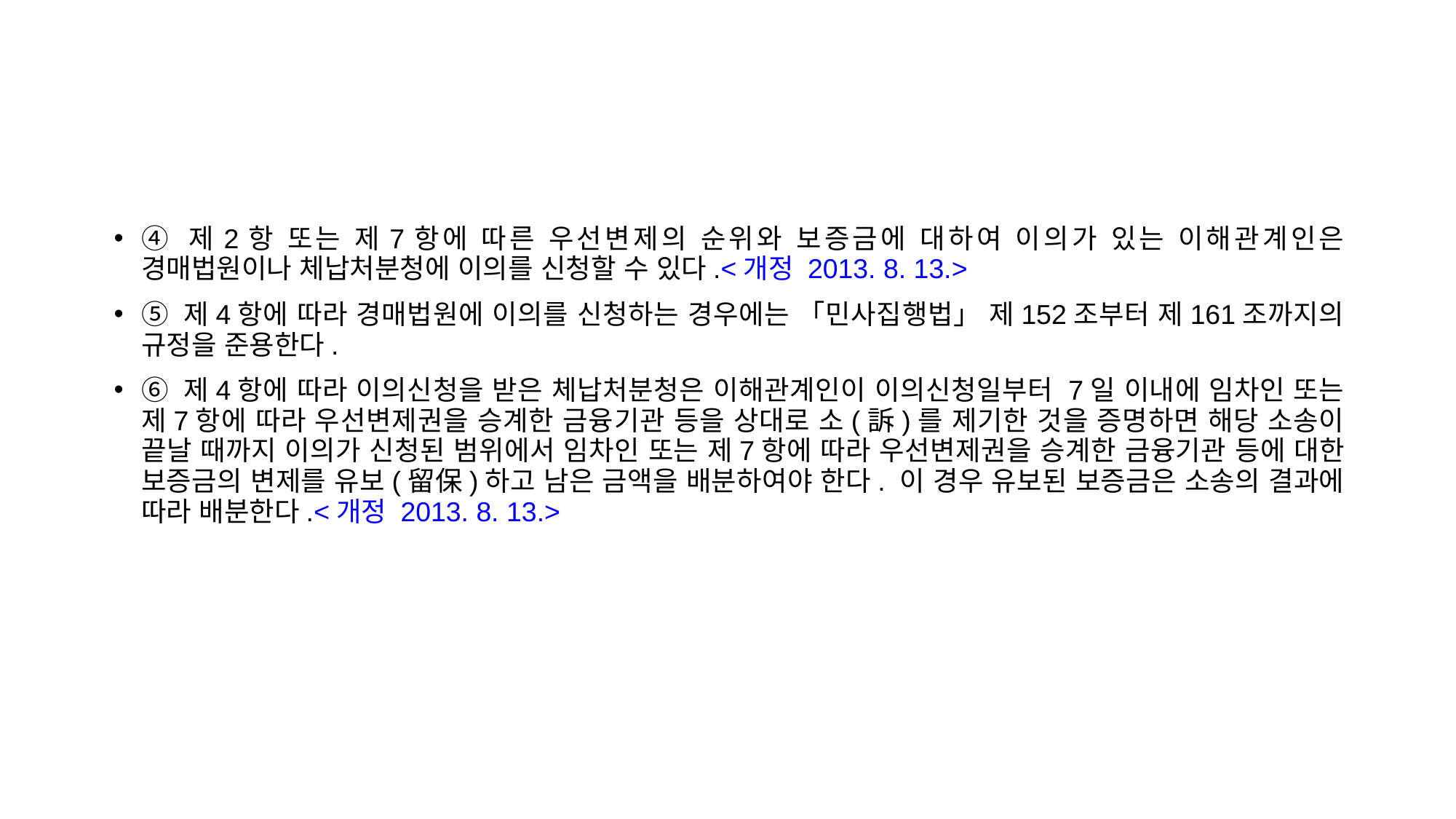

④ 제2항 또는 제7항에 따른 우선변제의 순위와 보증금에 대하여 이의가 있는 이해관계인은 경매법원이나 체납처분청에 이의를 신청할 수 있다.<개정 2013. 8. 13.>
⑤ 제4항에 따라 경매법원에 이의를 신청하는 경우에는 「민사집행법」 제152조부터 제161조까지의 규정을 준용한다.
⑥ 제4항에 따라 이의신청을 받은 체납처분청은 이해관계인이 이의신청일부터 7일 이내에 임차인 또는 제7항에 따라 우선변제권을 승계한 금융기관 등을 상대로 소(訴)를 제기한 것을 증명하면 해당 소송이 끝날 때까지 이의가 신청된 범위에서 임차인 또는 제7항에 따라 우선변제권을 승계한 금융기관 등에 대한 보증금의 변제를 유보(留保)하고 남은 금액을 배분하여야 한다. 이 경우 유보된 보증금은 소송의 결과에 따라 배분한다.<개정 2013. 8. 13.>